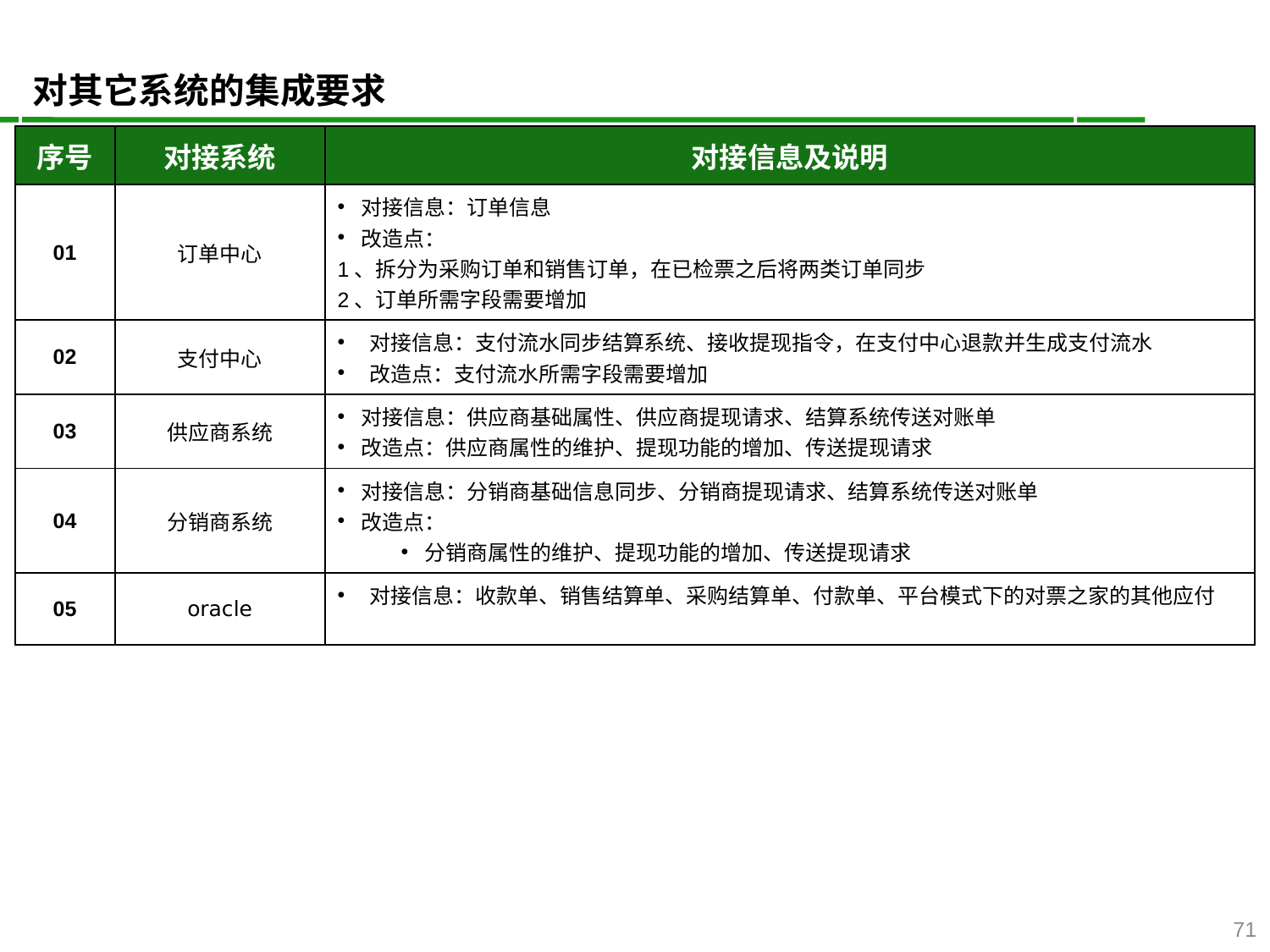

对其它系统的集成要求
| 序号 | 对接系统 | 对接信息及说明 |
| --- | --- | --- |
| 01 | 订单中心 | 对接信息：订单信息 改造点： 1、拆分为采购订单和销售订单，在已检票之后将两类订单同步 2、订单所需字段需要增加 |
| 02 | 支付中心 | 对接信息：支付流水同步结算系统、接收提现指令，在支付中心退款并生成支付流水 改造点：支付流水所需字段需要增加 |
| 03 | 供应商系统 | 对接信息：供应商基础属性、供应商提现请求、结算系统传送对账单 改造点：供应商属性的维护、提现功能的增加、传送提现请求 |
| 04 | 分销商系统 | 对接信息：分销商基础信息同步、分销商提现请求、结算系统传送对账单 改造点： 分销商属性的维护、提现功能的增加、传送提现请求 |
| 05 | oracle | 对接信息：收款单、销售结算单、采购结算单、付款单、平台模式下的对票之家的其他应付 |
71